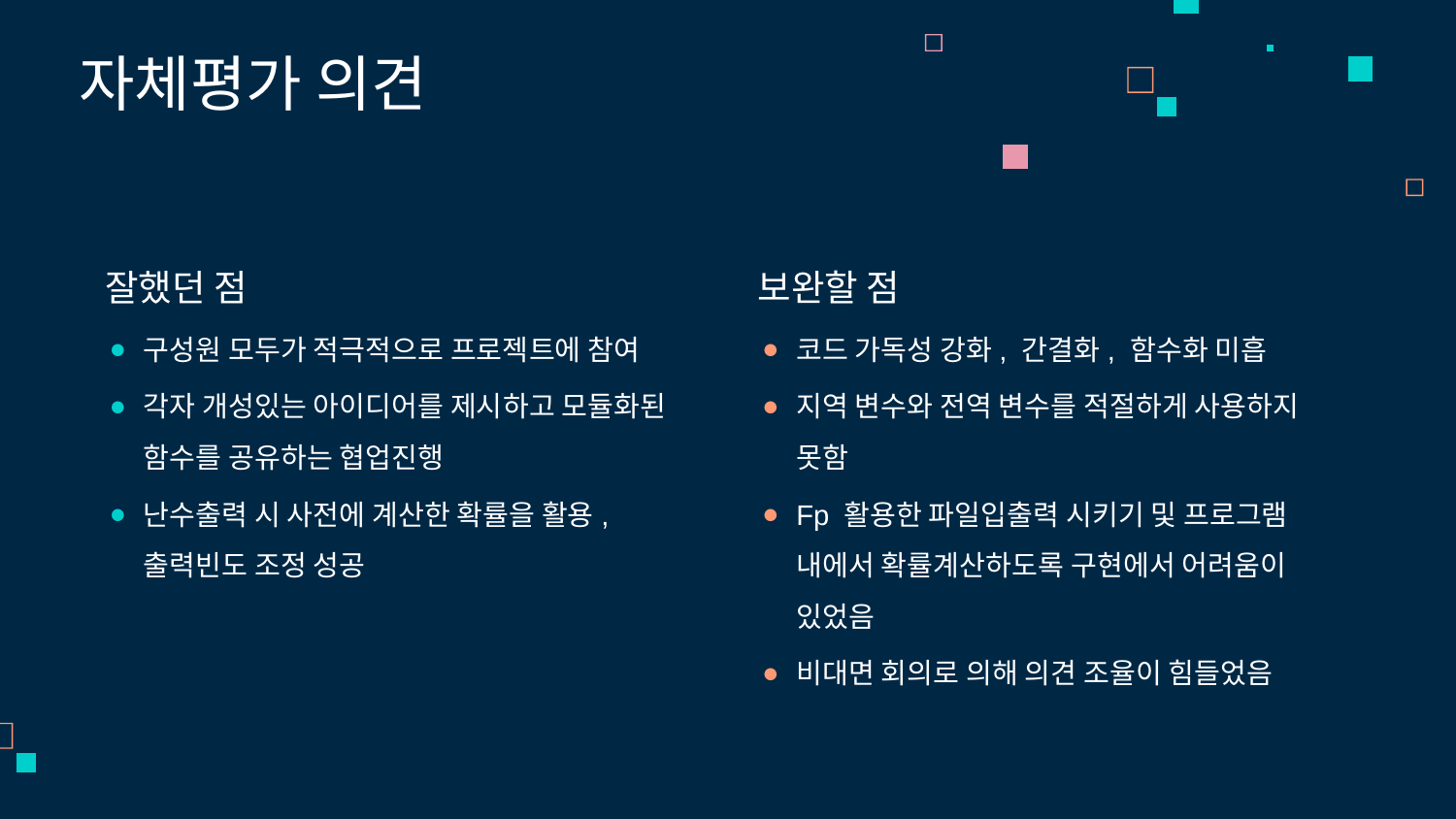

# 자체평가 의견
보완할 점
코드 가독성 강화, 간결화, 함수화 미흡
지역 변수와 전역 변수를 적절하게 사용하지 못함
Fp 활용한 파일입출력 시키기 및 프로그램 내에서 확률계산하도록 구현에서 어려움이 있었음
비대면 회의로 의해 의견 조율이 힘들었음
잘했던 점
구성원 모두가 적극적으로 프로젝트에 참여
각자 개성있는 아이디어를 제시하고 모듈화된 함수를 공유하는 협업진행
난수출력 시 사전에 계산한 확률을 활용, 출력빈도 조정 성공